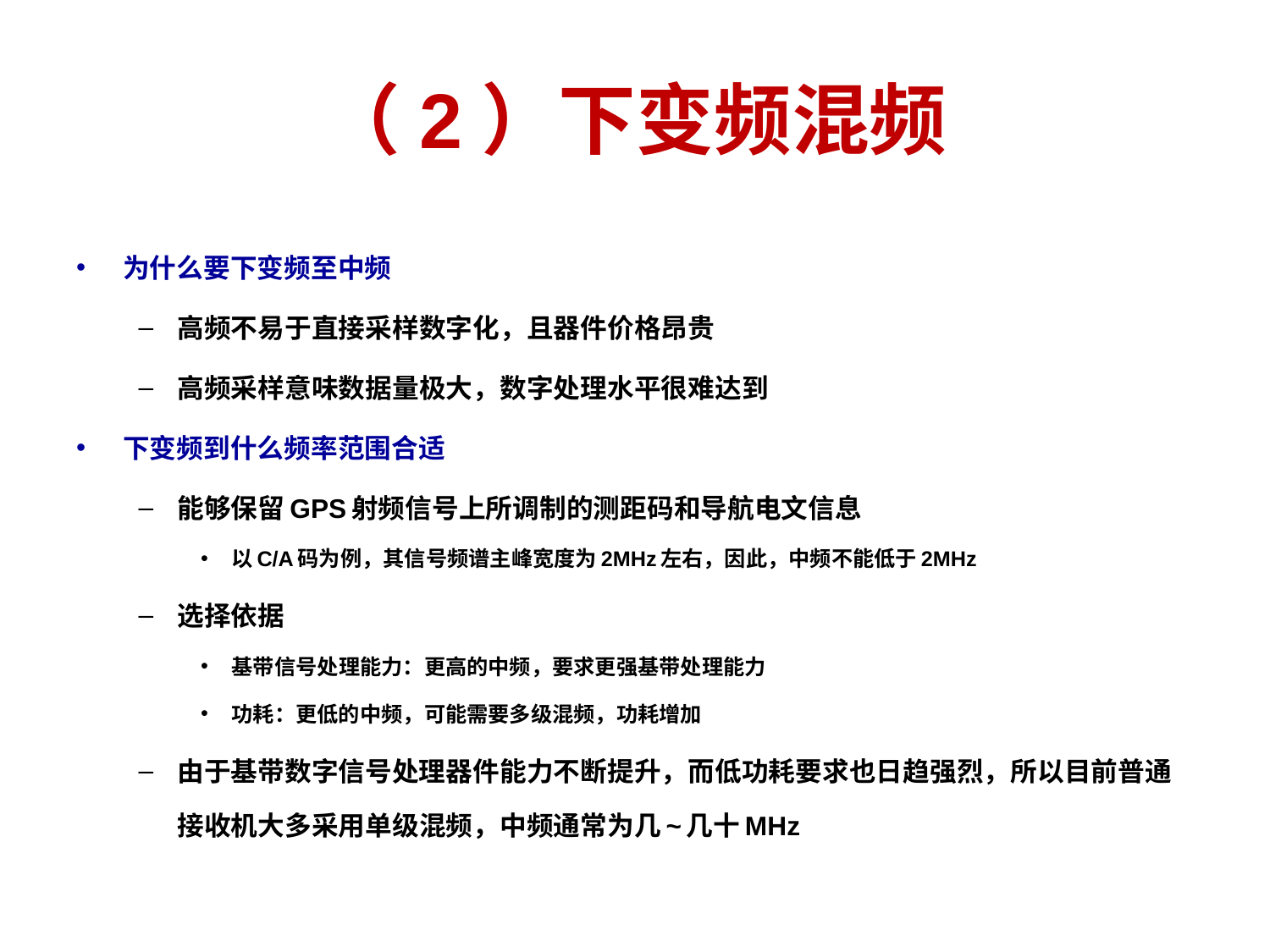

# （2）下变频混频
为什么要下变频至中频
高频不易于直接采样数字化，且器件价格昂贵
高频采样意味数据量极大，数字处理水平很难达到
下变频到什么频率范围合适
能够保留GPS射频信号上所调制的测距码和导航电文信息
以C/A码为例，其信号频谱主峰宽度为2MHz左右，因此，中频不能低于2MHz
选择依据
基带信号处理能力：更高的中频，要求更强基带处理能力
功耗：更低的中频，可能需要多级混频，功耗增加
由于基带数字信号处理器件能力不断提升，而低功耗要求也日趋强烈，所以目前普通接收机大多采用单级混频，中频通常为几~几十MHz